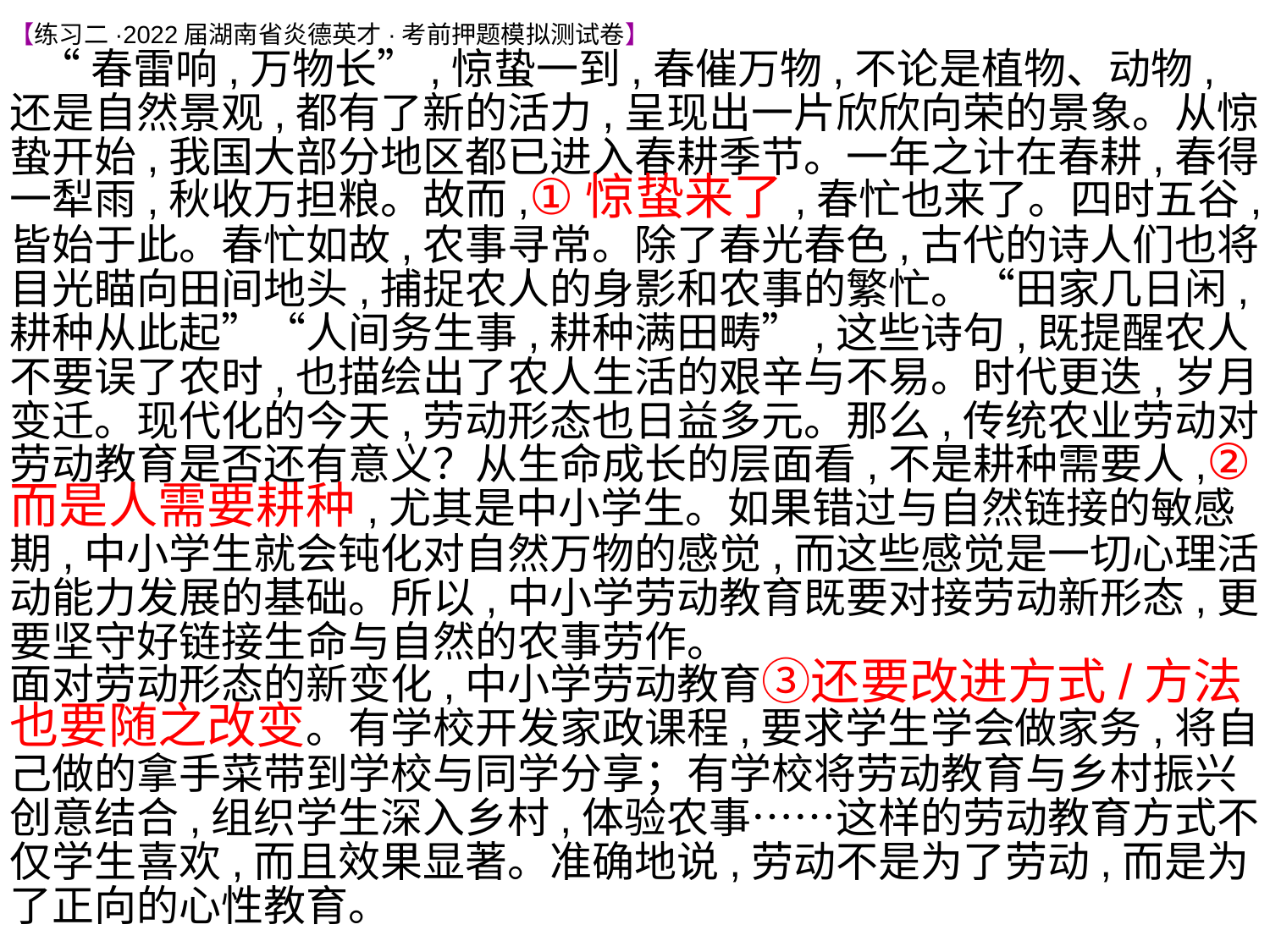

【练习二·2022届湖南省炎德英才·考前押题模拟测试卷】
   “春雷响,万物长”,惊蛰一到,春催万物,不论是植物、动物,还是自然景观,都有了新的活力,呈现出一片欣欣向荣的景象。从惊蛰开始,我国大部分地区都已进入春耕季节。一年之计在春耕,春得一犁雨,秋收万担粮。故而,①惊蛰来了,春忙也来了。四时五谷,皆始于此。春忙如故,农事寻常。除了春光春色,古代的诗人们也将目光瞄向田间地头,捕捉农人的身影和农事的繁忙。“田家几日闲,耕种从此起”“人间务生事,耕种满田畴”,这些诗句,既提醒农人不要误了农时,也描绘出了农人生活的艰辛与不易。时代更迭,岁月变迁。现代化的今天,劳动形态也日益多元。那么,传统农业劳动对劳动教育是否还有意义？从生命成长的层面看,不是耕种需要人,②而是人需要耕种,尤其是中小学生。如果错过与自然链接的敏感期,中小学生就会钝化对自然万物的感觉,而这些感觉是一切心理活动能力发展的基础。所以,中小学劳动教育既要对接劳动新形态,更要坚守好链接生命与自然的农事劳作。
面对劳动形态的新变化,中小学劳动教育③还要改进方式/方法也要随之改变。有学校开发家政课程,要求学生学会做家务,将自己做的拿手菜带到学校与同学分享；有学校将劳动教育与乡村振兴创意结合,组织学生深入乡村,体验农事……这样的劳动教育方式不仅学生喜欢,而且效果显著。准确地说,劳动不是为了劳动,而是为了正向的心性教育。